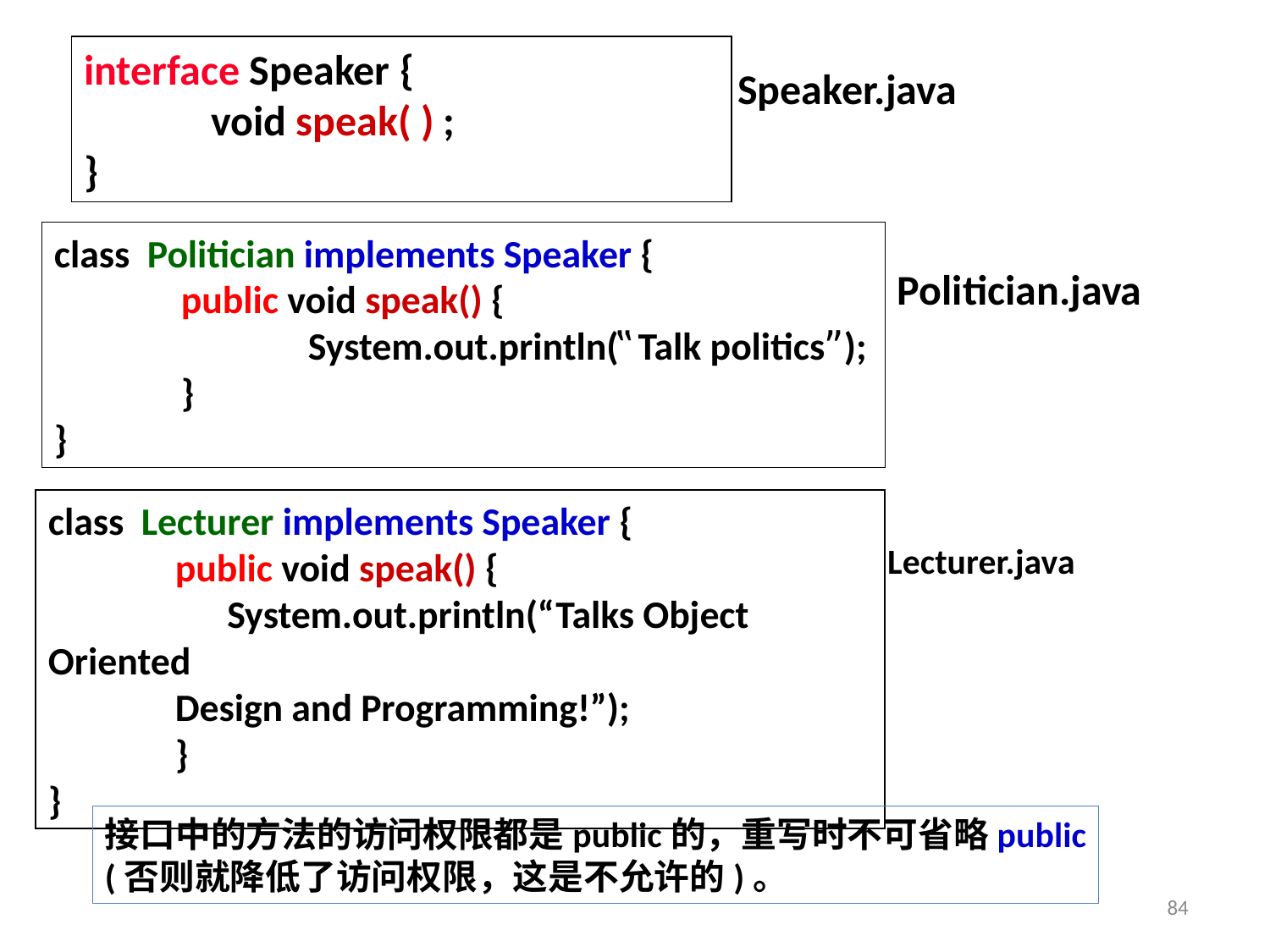

interface Speaker {
	void speak( ) ;
}
Speaker.java
class  Politician implements Speaker {
	public void speak() {
		System.out.println(“Talk politics”);
	}
}
Politician.java
class  Lecturer implements Speaker {
	public void speak() {
	      System.out.println(“Talks Object Oriented 						Design and Programming!”);
	}
}
Lecturer.java
接口中的方法的访问权限都是public的，重写时不可省略public
(否则就降低了访问权限，这是不允许的)。
84